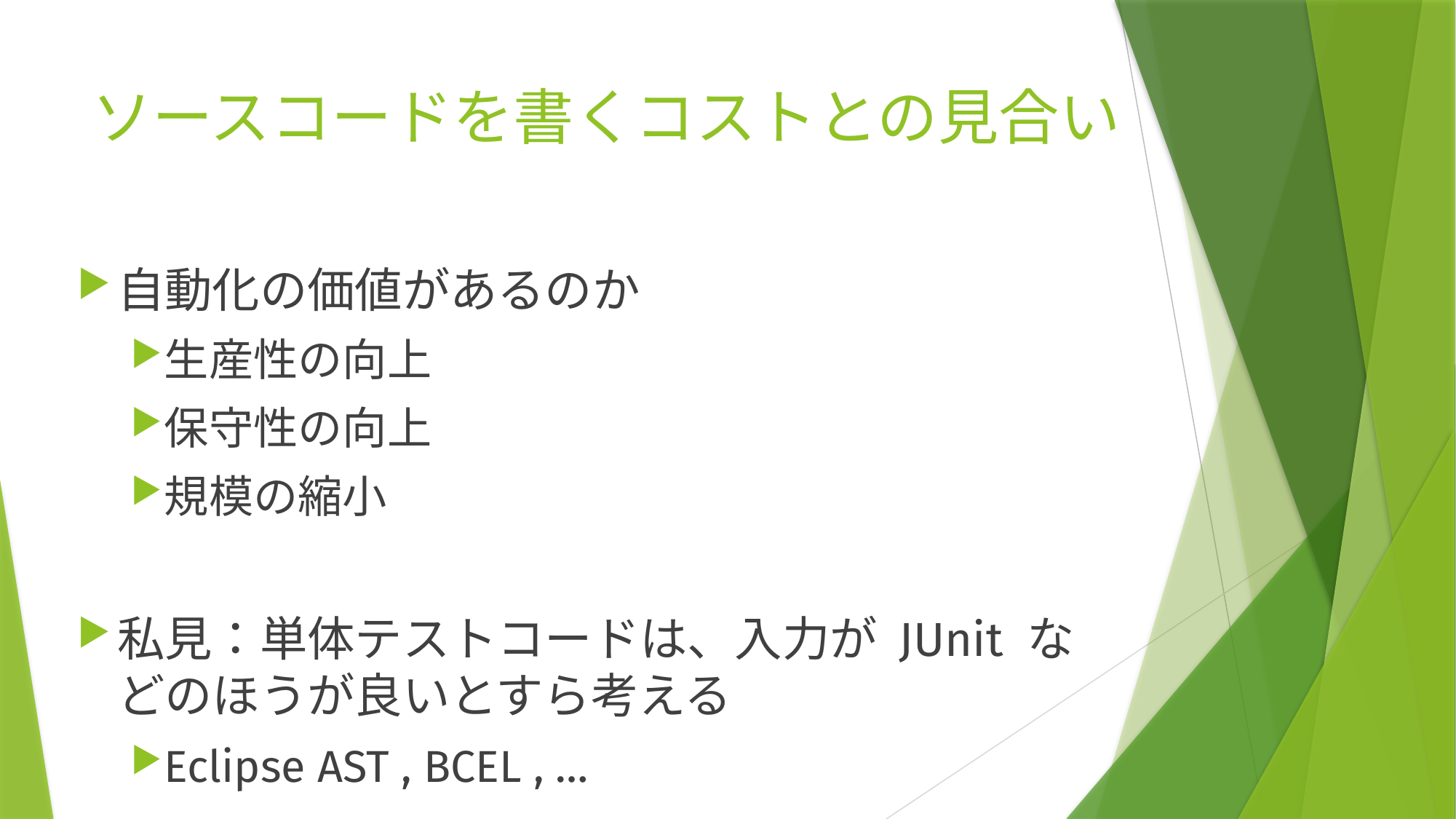

# ソースコードを書くコストとの見合い
自動化の価値があるのか
生産性の向上
保守性の向上
規模の縮小

私見：単体テストコードは、入力が JUnit などのほうが良いとすら考える
Eclipse AST , BCEL , …